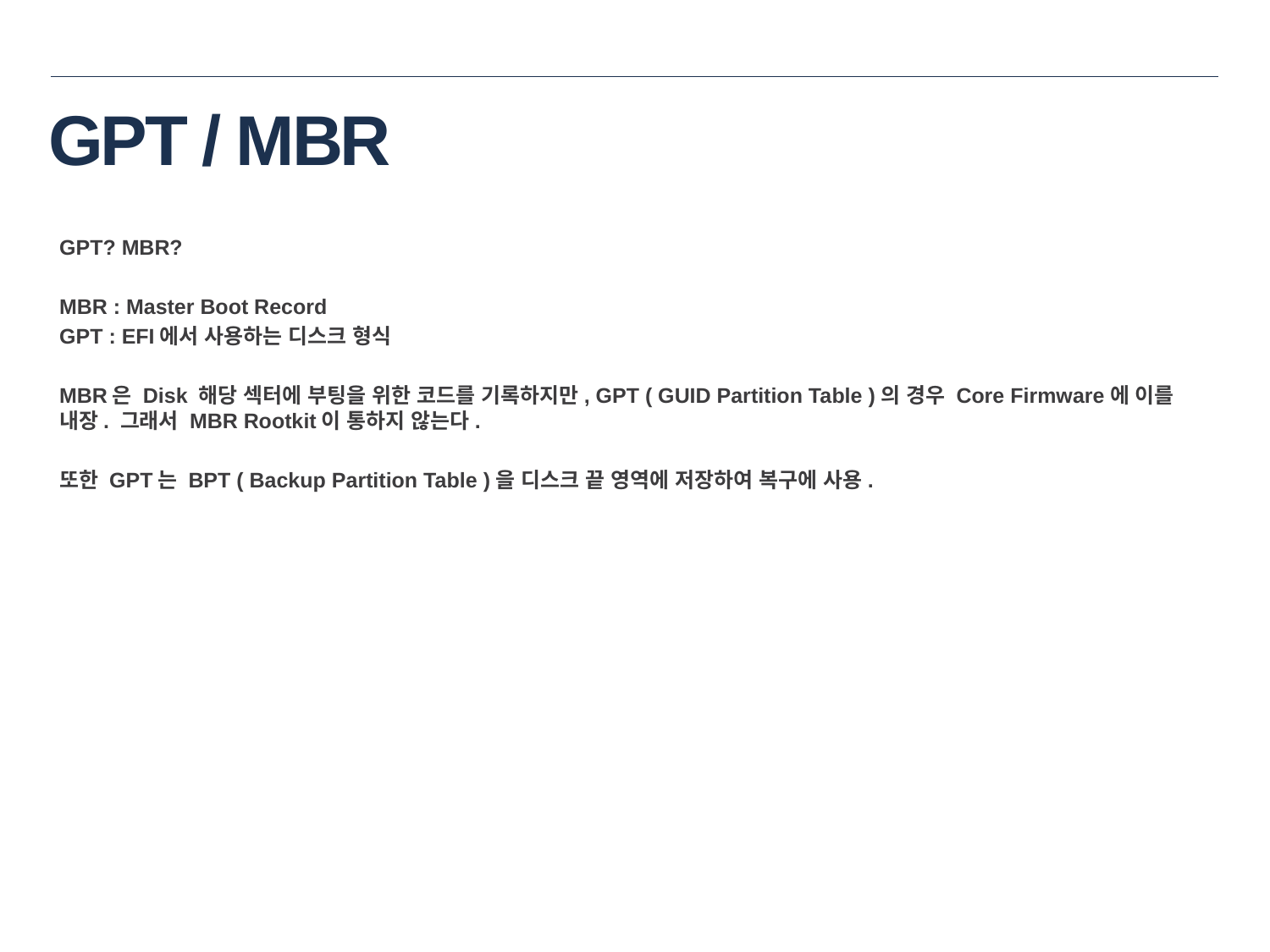

# GPT / MBR
GPT? MBR?

MBR : Master Boot Record
GPT : EFI에서 사용하는 디스크 형식

MBR은 Disk 해당 섹터에 부팅을 위한 코드를 기록하지만, GPT ( GUID Partition Table )의 경우 Core Firmware에 이를 내장. 그래서 MBR Rootkit이 통하지 않는다.

또한 GPT는 BPT ( Backup Partition Table )을 디스크 끝 영역에 저장하여 복구에 사용.